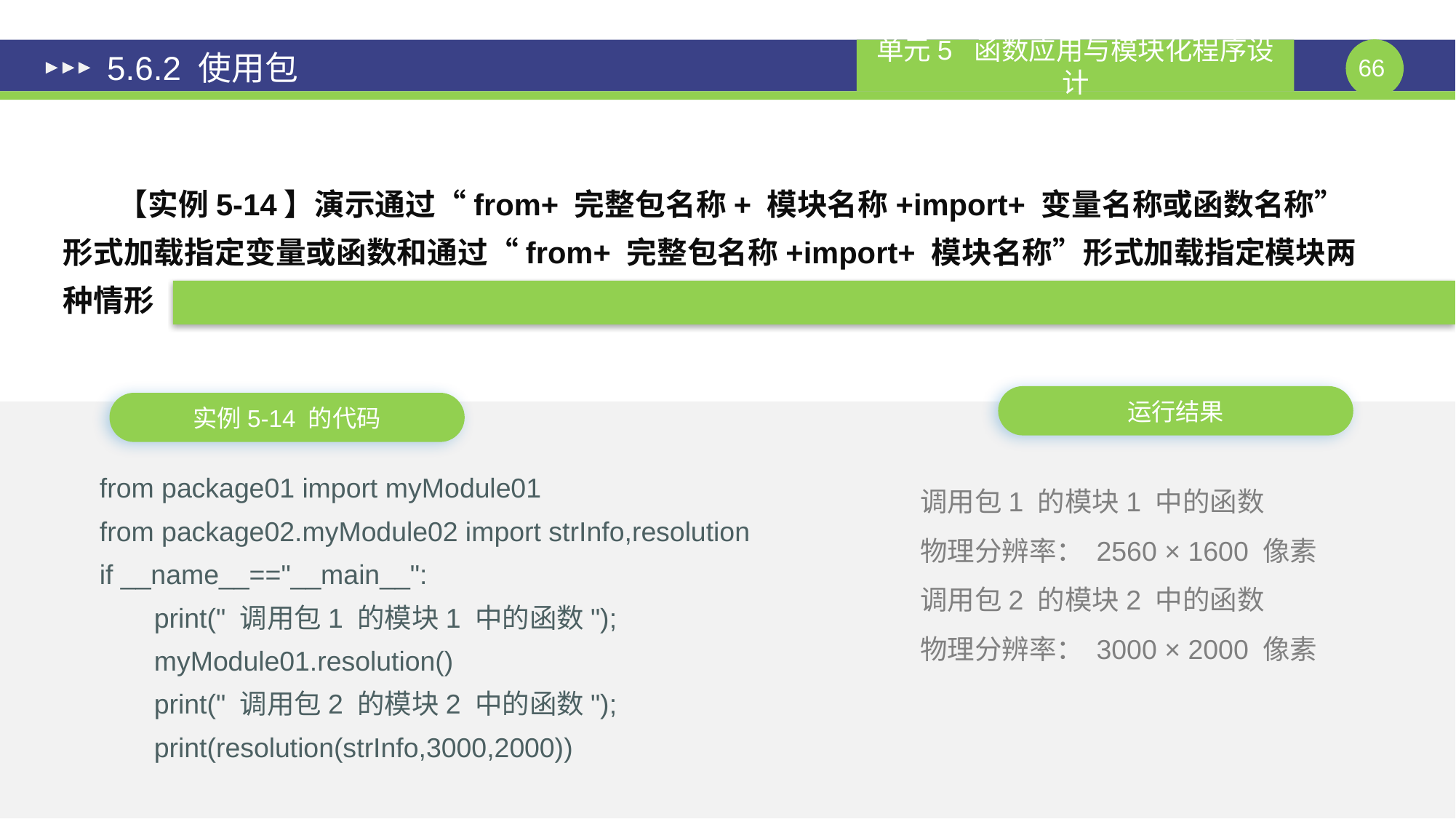

# 5.6.2 使用包
【实例5-14】演示通过“from+ 完整包名称+ 模块名称+import+ 变量名称或函数名称” 形式加载指定变量或函数和通过“from+ 完整包名称+import+ 模块名称”形式加载指定模块两种情形

运行结果
实例5-14 的代码

from package01 import myModule01
from package02.myModule02 import strInfo,resolution
if __name__=="__main__":
	print(" 调用包1 的模块1 中的函数");
	myModule01.resolution()
	print(" 调用包2 的模块2 中的函数");
	print(resolution(strInfo,3000,2000))
调用包1 的模块1 中的函数
物理分辨率： 2560 × 1600 像素
调用包2 的模块2 中的函数
物理分辨率： 3000 × 2000 像素